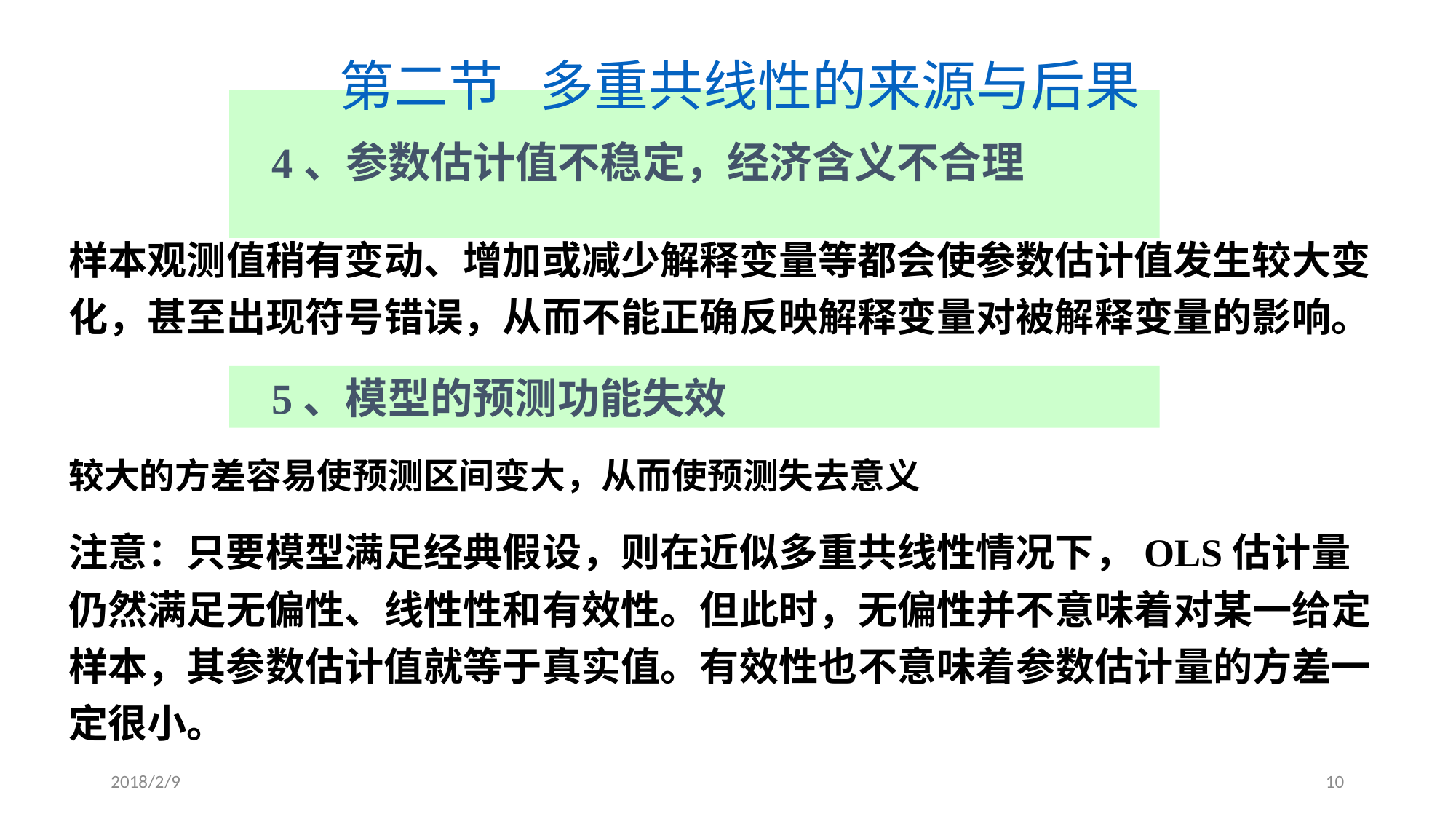

第二节   多重共线性的来源与后果
# 4、参数估计值不稳定，经济含义不合理
样本观测值稍有变动、增加或减少解释变量等都会使参数估计值发生较大变化，甚至出现符号错误，从而不能正确反映解释变量对被解释变量的影响。
   5、模型的预测功能失效
较大的方差容易使预测区间变大，从而使预测失去意义
注意：只要模型满足经典假设，则在近似多重共线性情况下，OLS估计量仍然满足无偏性、线性性和有效性。但此时，无偏性并不意味着对某一给定样本，其参数估计值就等于真实值。有效性也不意味着参数估计量的方差一定很小。
2018/2/9
10